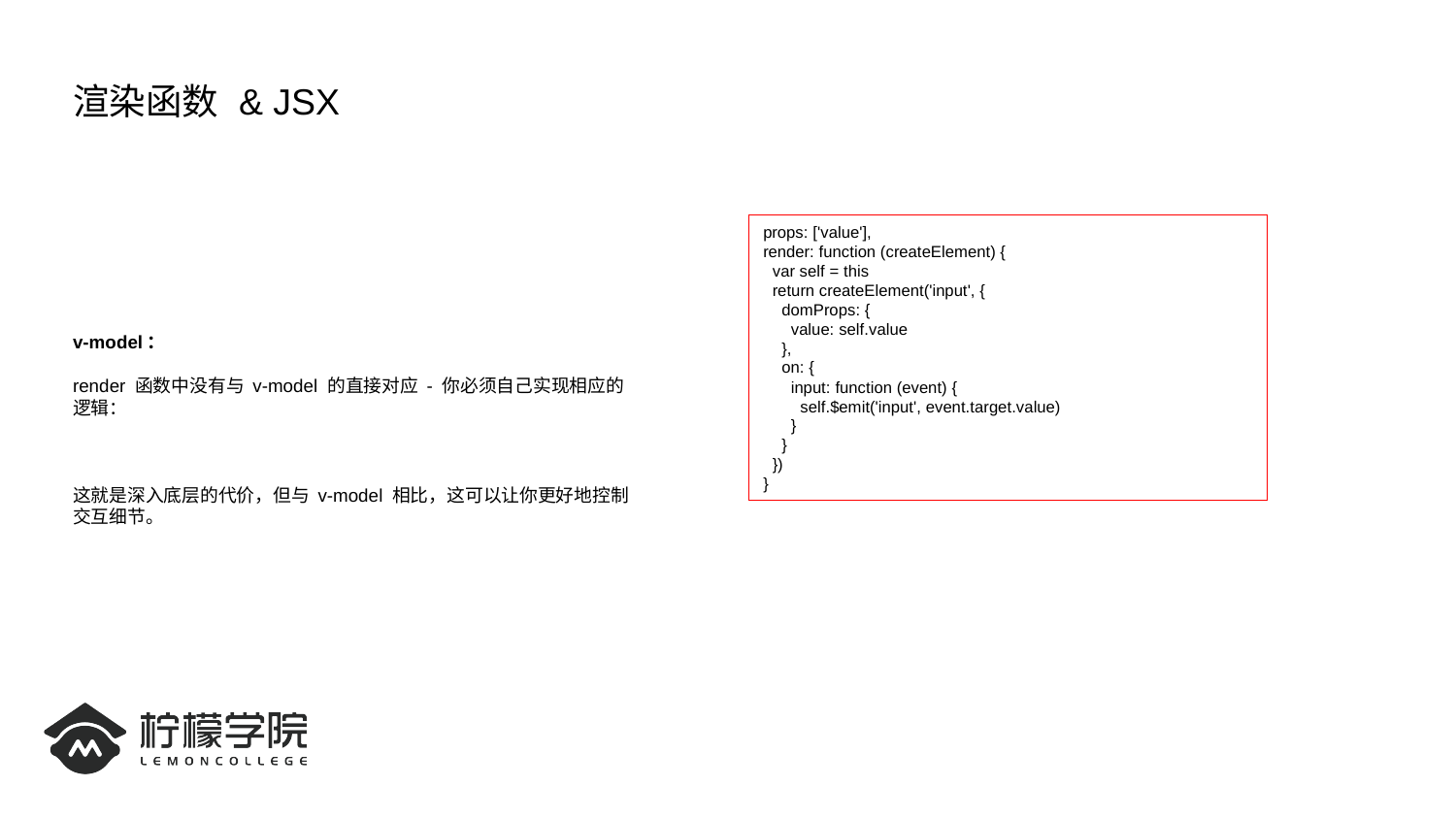

# 渲染函数 & JSX
v-model：

render 函数中没有与 v-model 的直接对应 - 你必须自己实现相应的逻辑：

这就是深入底层的代价，但与 v-model 相比，这可以让你更好地控制交互细节。
props: ['value'],
render: function (createElement) {
  var self = this
  return createElement('input', {
    domProps: {
      value: self.value
    },
    on: {
      input: function (event) {
        self.$emit('input', event.target.value)
      }
    }
  })
}